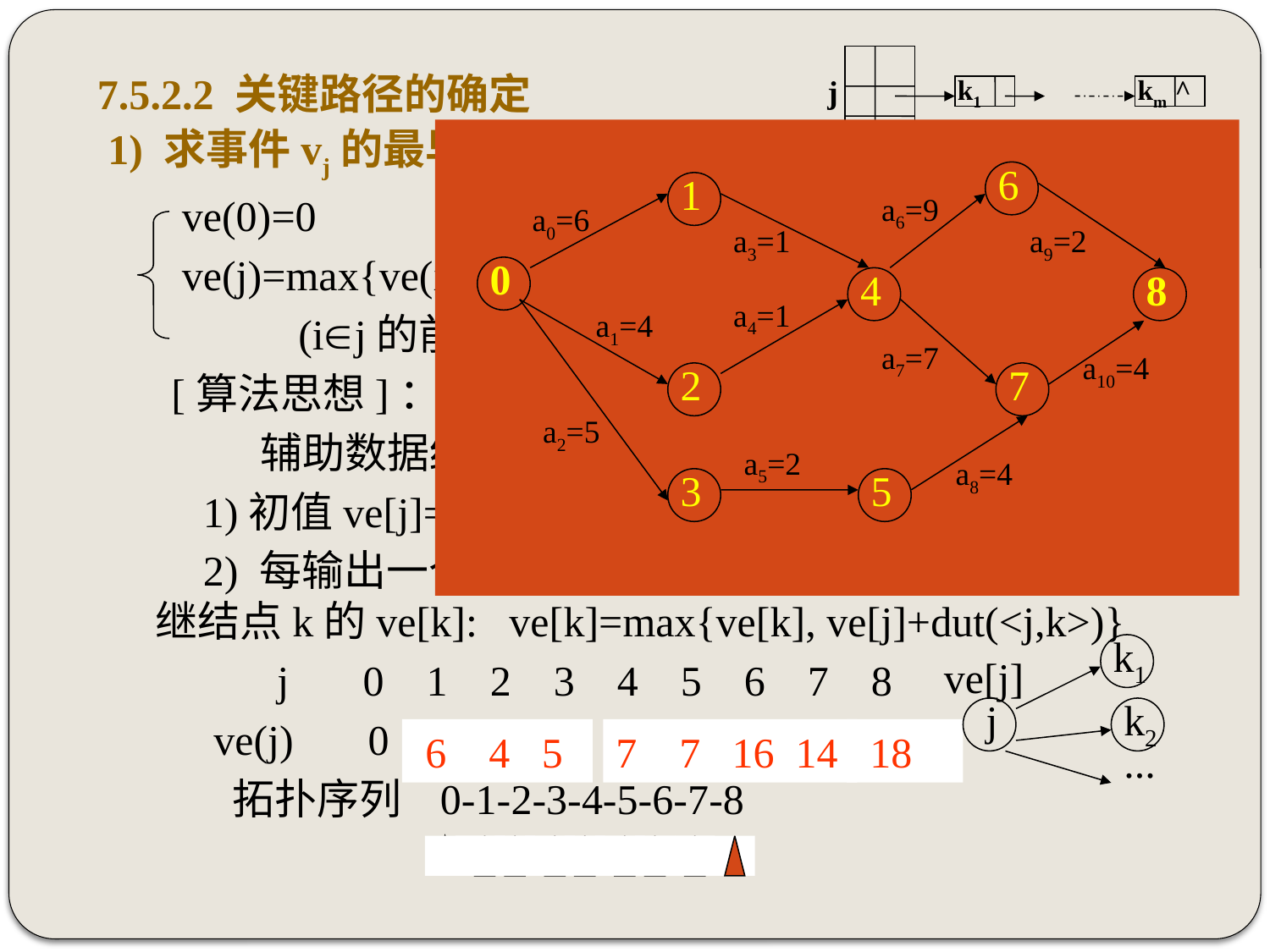

j
k1
km  ^

7.5.2.2 关键路径的确定
1) 求事件vj的最早发生时间ve(j)
       ve(0)=0
       ve(j)=max{ve(i)+dut(<i,j>)}
                  (i∈j的前驱)
      [算法思想]：在求拓扑排序的过程中进行。
               辅助数据结构: ve(0..n-1)  {n为顶点个数}
         1)初值ve[j]=0  0≤j≤n-1
         2) 每输出一个无前驱的顶点j后，修正j的所有后继结点k的ve[k]:   ve[k]=max{ve[k], ve[j]+dut(<j,k>)}
                j       0    1    2    3    4    5    6    7    8
          ve(j)       0    0    0    0    0    0    0    0    0
            拓扑序列   0-1-2-3-4-5-6-7-8

6
1

a6=9

a0=6

a3=1
a9=2
0

4
8

a4=1

a1=4

a7=7
a10=4
2
7

a2=5

a5=2
a8=4
3
5

i1

j

i2

...

k1

ve[j]

j
k2

 6    4   5
7
 7
16  14
 18

...